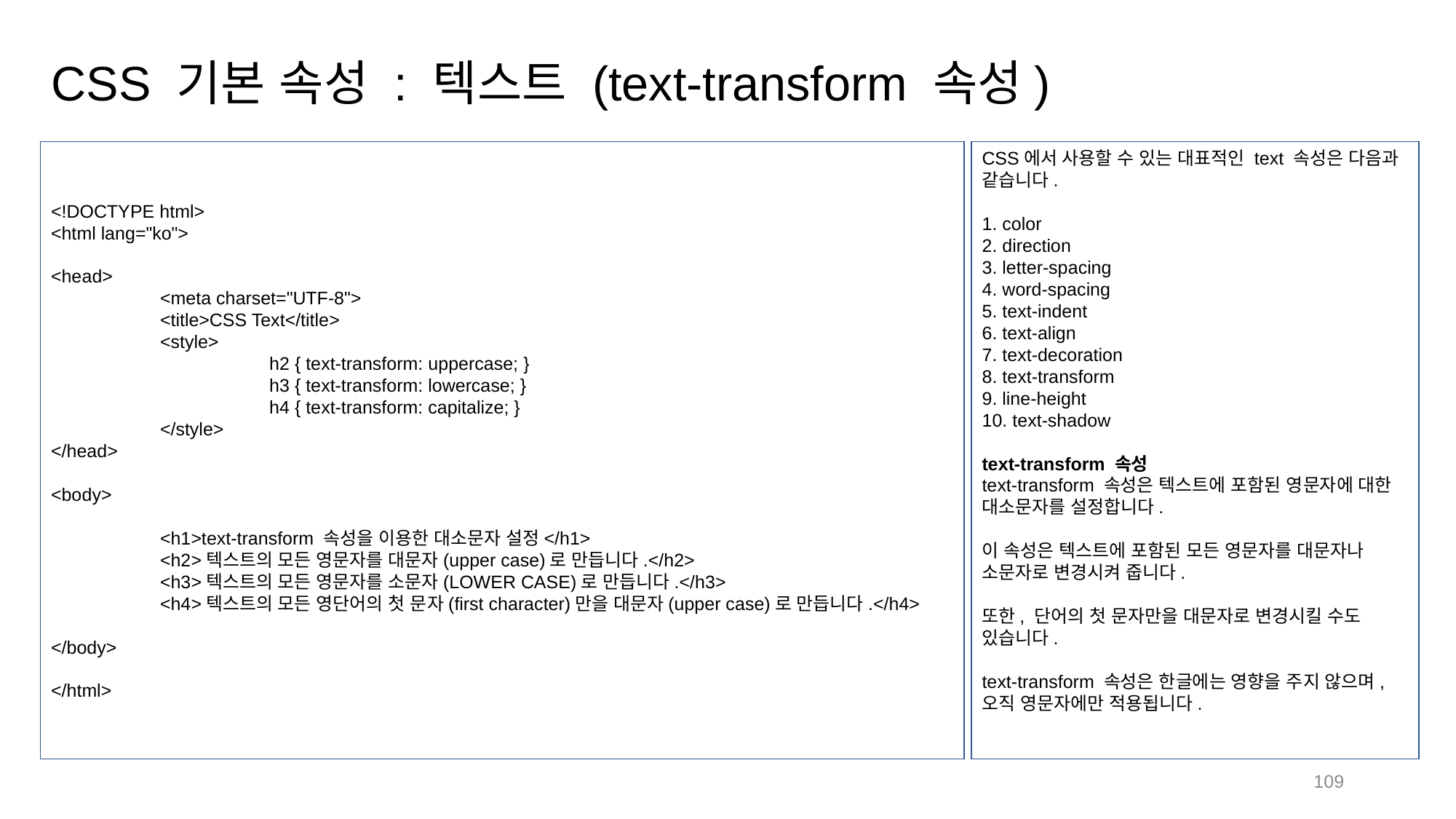

# CSS 기본 속성 : 텍스트 (text-transform 속성)
<!DOCTYPE html>
<html lang="ko">

<head>
	<meta charset="UTF-8">
	<title>CSS Text</title>
	<style>
		h2 { text-transform: uppercase; }
		h3 { text-transform: lowercase; }
		h4 { text-transform: capitalize; }
	</style>
</head>

<body>

	<h1>text-transform 속성을 이용한 대소문자 설정</h1>
	<h2>텍스트의 모든 영문자를 대문자(upper case)로 만듭니다.</h2>
	<h3>텍스트의 모든 영문자를 소문자(LOWER CASE)로 만듭니다.</h3>
	<h4>텍스트의 모든 영단어의 첫 문자(first character)만을 대문자(upper case)로 만듭니다.</h4>

</body>

</html>
CSS에서 사용할 수 있는 대표적인 text 속성은 다음과 같습니다.

1. color
2. direction
3. letter-spacing
4. word-spacing
5. text-indent
6. text-align
7. text-decoration
8. text-transform
9. line-height
10. text-shadow

text-transform 속성
text-transform 속성은 텍스트에 포함된 영문자에 대한 대소문자를 설정합니다.

이 속성은 텍스트에 포함된 모든 영문자를 대문자나 소문자로 변경시켜 줍니다.

또한, 단어의 첫 문자만을 대문자로 변경시킬 수도 있습니다.

text-transform 속성은 한글에는 영향을 주지 않으며, 오직 영문자에만 적용됩니다.

109